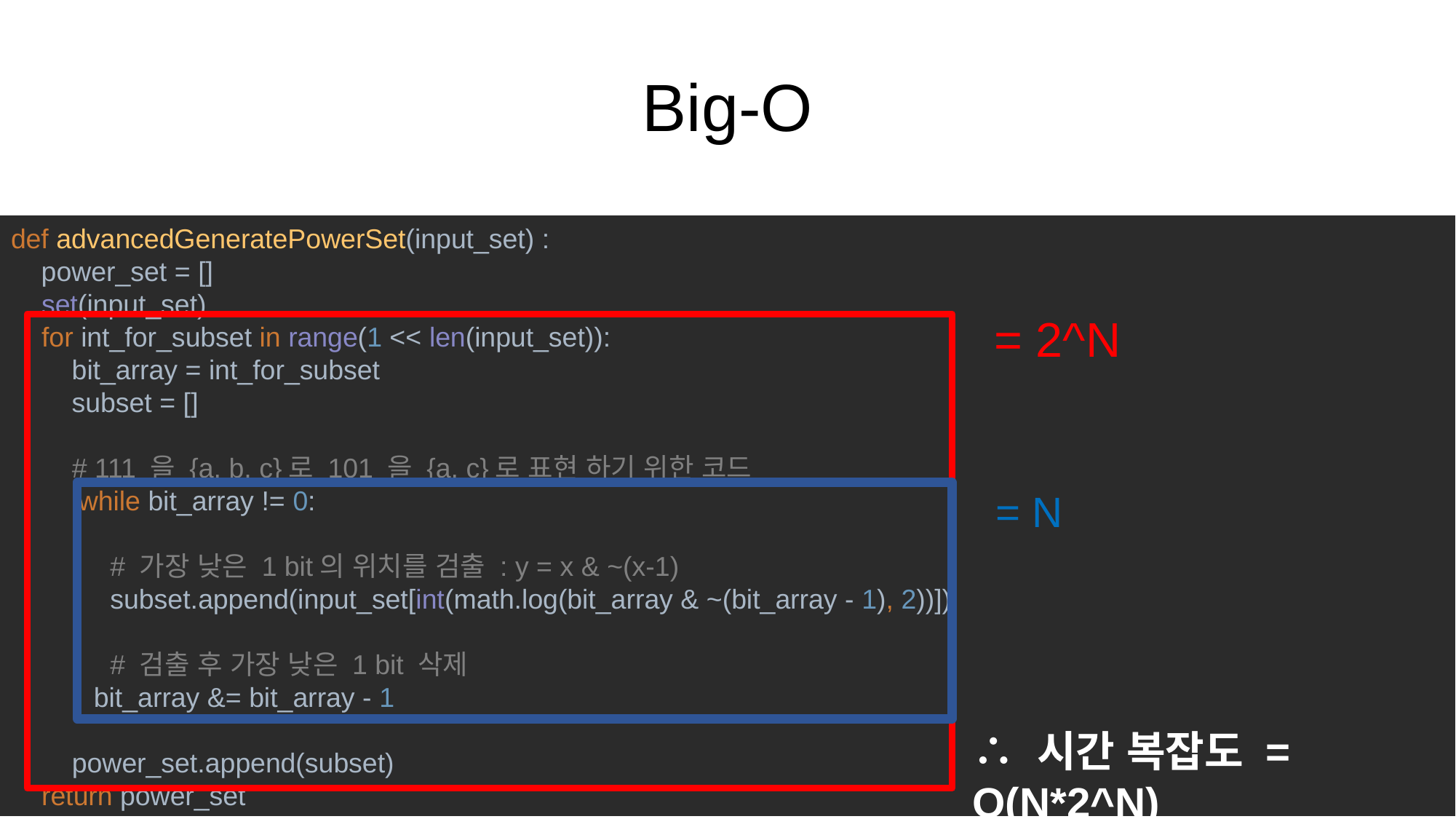

# Big-O
def advancedGeneratePowerSet(input_set) :
    power_set = []
    set(input_set)
    for int_for_subset in range(1 << len(input_set)):
        bit_array = int_for_subset
        subset = []
        # 111 을 {a, b, c}로 101 을 {a, c}로 표현 하기 위한 코드
        while bit_array != 0:
             # 가장 낮은 1 bit의 위치를 검출 : y = x & ~(x-1)
             subset.append(input_set[int(math.log(bit_array & ~(bit_array - 1), 2))])
             # 검출 후 가장 낮은 1 bit 삭제
          bit_array &= bit_array - 1
        power_set.append(subset)
    return power_set
= 2^N

input_set = { 0 , 1 , 2 }
= N

∴ 시간 복잡도 = O(N*2^N)